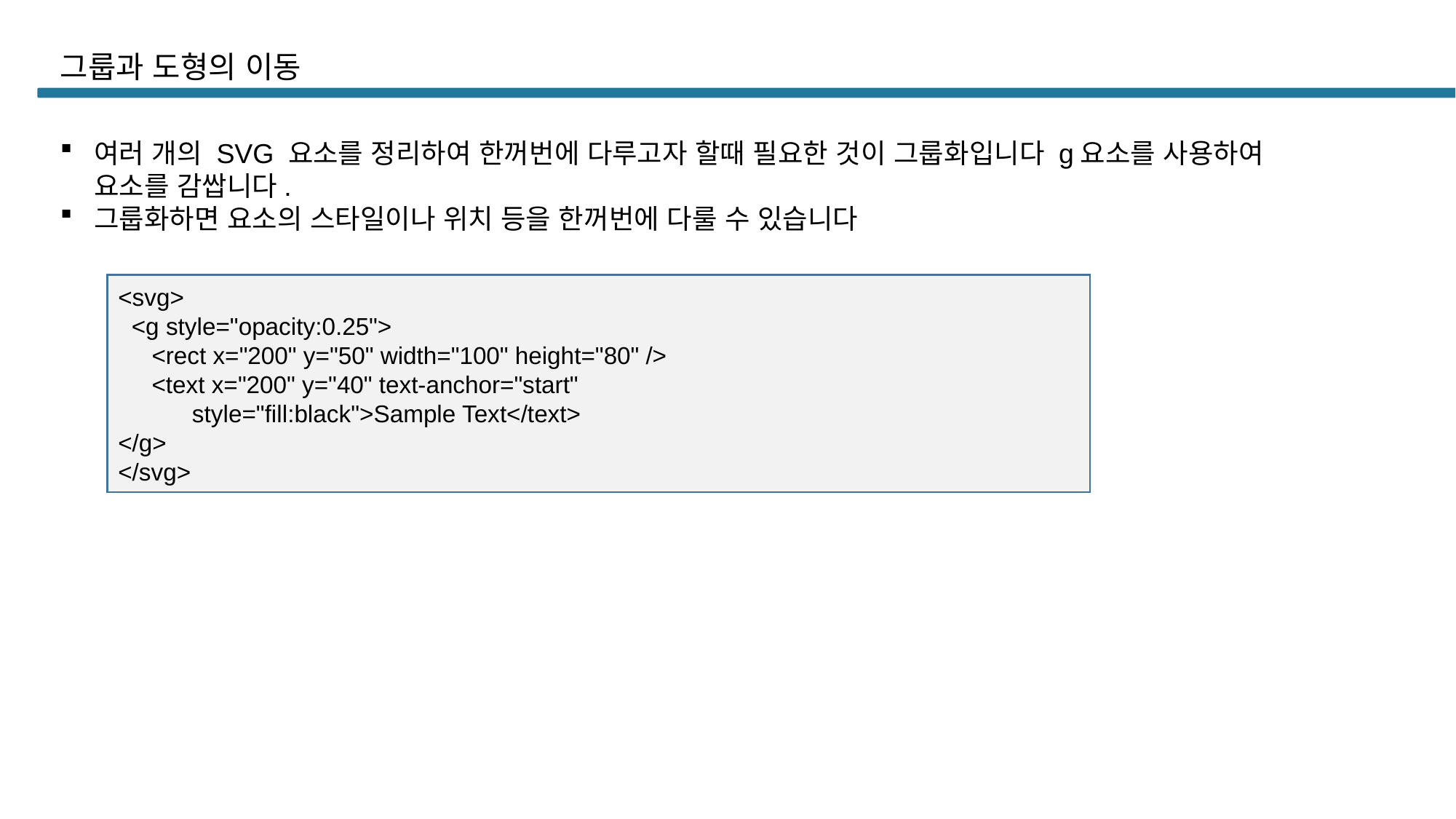

# 그룹과 도형의 이동
여러 개의 SVG 요소를 정리하여 한꺼번에 다루고자 할때 필요한 것이 그룹화입니다 g요소를 사용하여 요소를 감쌉니다.
그룹화하면 요소의 스타일이나 위치 등을 한꺼번에 다룰 수 있습니다
<svg>
  <g style="opacity:0.25">
     <rect x="200" y="50" width="100" height="80" />
     <text x="200" y="40" text-anchor="start"
           style="fill:black">Sample Text</text>
</g>
</svg>